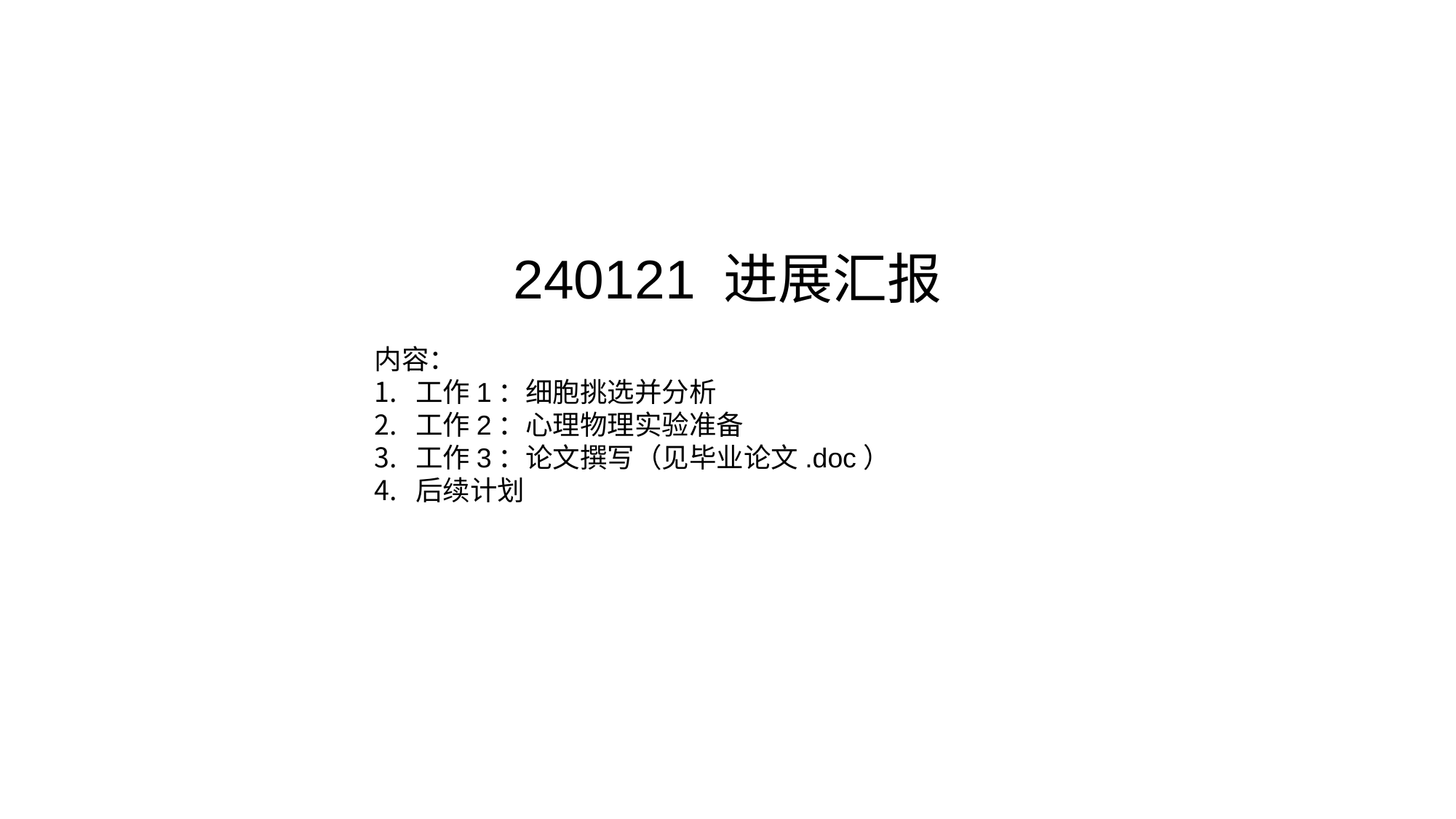

240121 进展汇报

内容：
工作1：细胞挑选并分析
工作2：心理物理实验准备
工作3：论文撰写（见毕业论文.doc）
后续计划